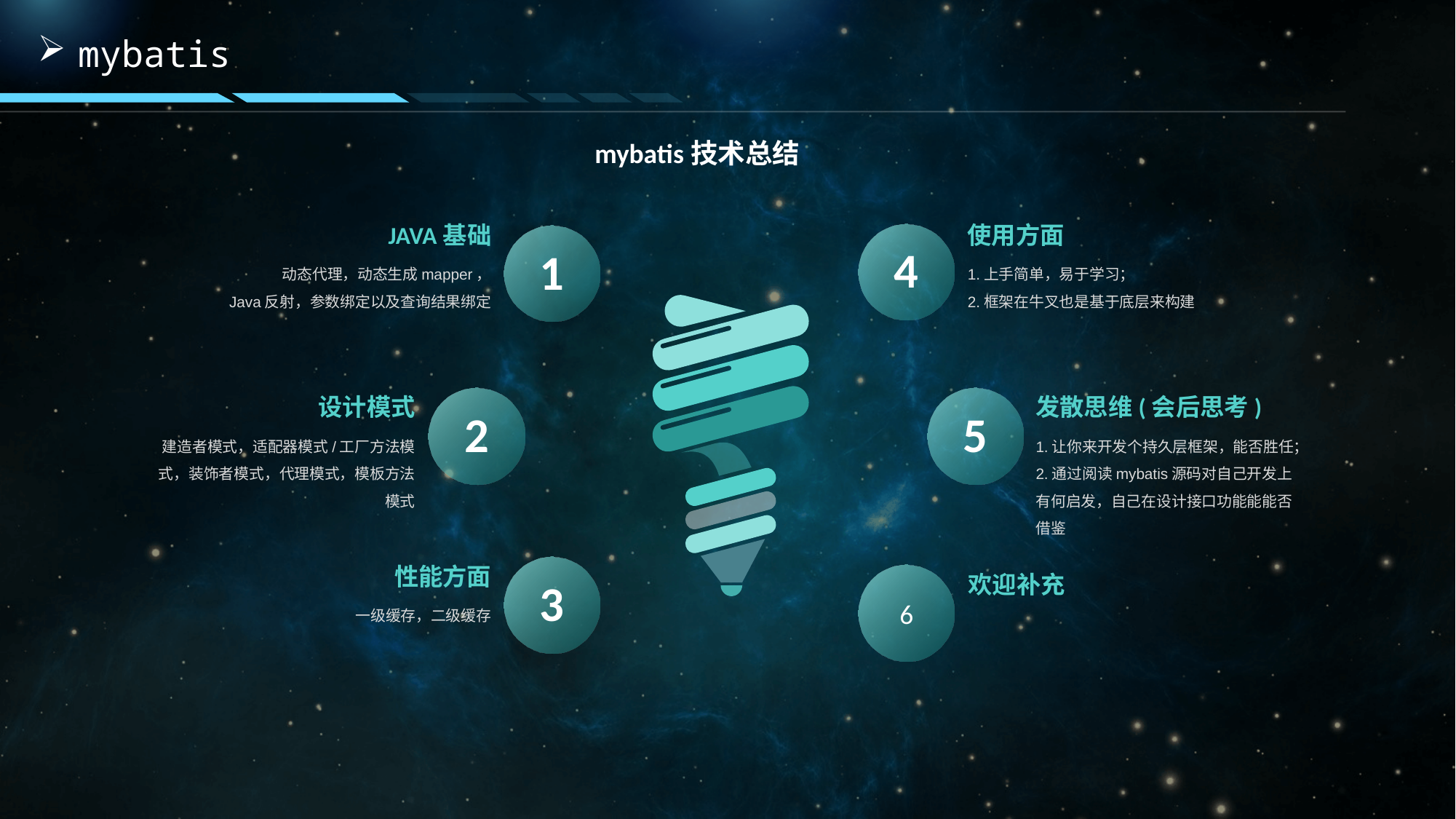

mybatis

mybatis技术总结
JAVA基础

1
动态代理，动态生成mapper，
Java反射，参数绑定以及查询结果绑定
使用方面
1.上手简单，易于学习；
2.框架在牛叉也是基于底层来构建

4

设计模式

2
建造者模式，适配器模式/工厂方法模式，装饰者模式，代理模式，模板方法模式

发散思维(会后思考)
1.让你来开发个持久层框架，能否胜任；
2.通过阅读mybatis源码对自己开发上有何启发，自己在设计接口功能能能否借鉴

5
性能方面

3
一级缓存，二级缓存
欢迎补充

6